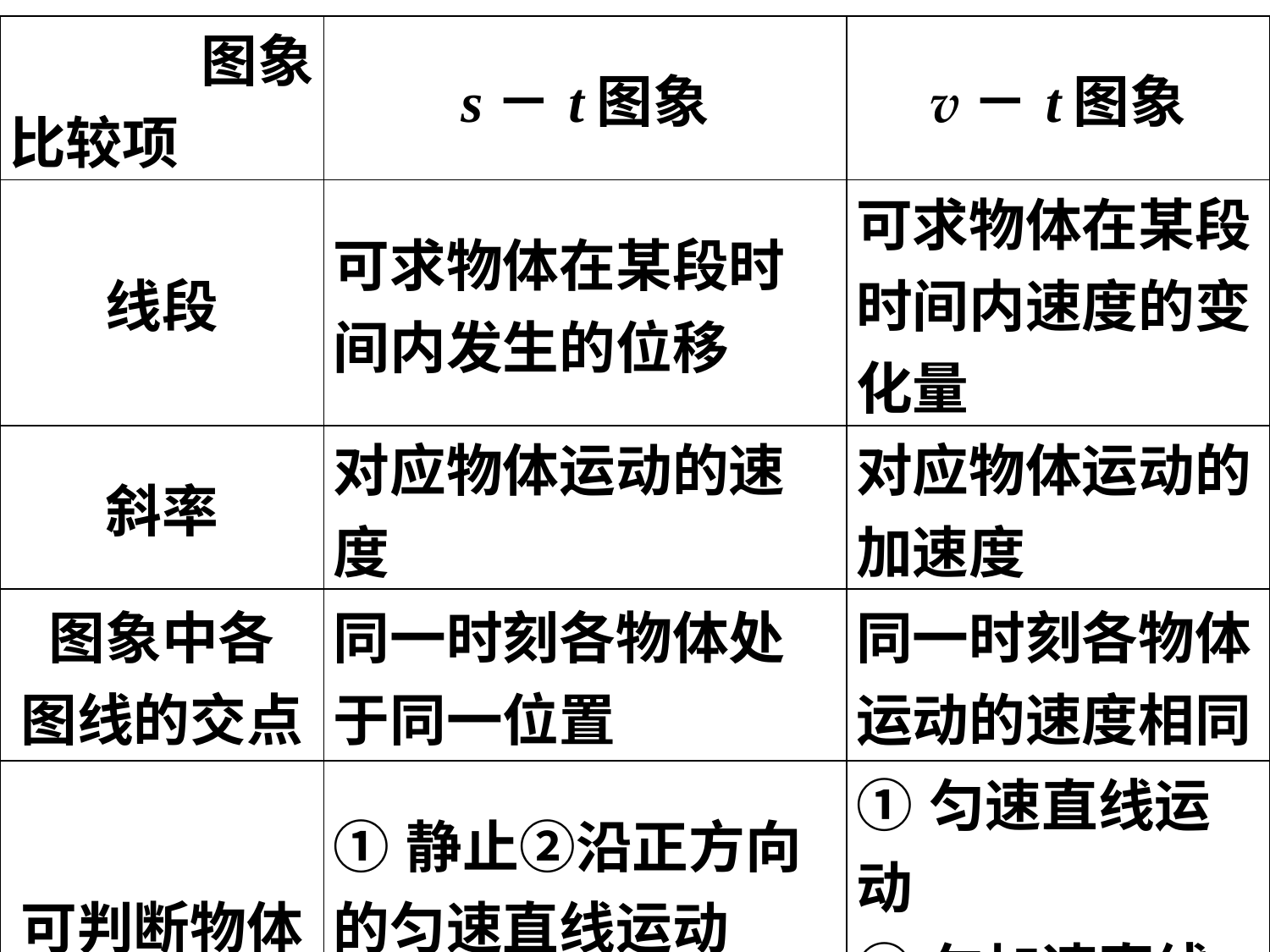

| 图象 比较项 | s－t图象 | v－t图象 |
| --- | --- | --- |
| 线段 | 可求物体在某段时间内发生的位移 | 可求物体在某段时间内速度的变化量 |
| 斜率 | 对应物体运动的速度 | 对应物体运动的加速度 |
| 图象中各 图线的交点 | 同一时刻各物体处于同一位置 | 同一时刻各物体运动的速度相同 |
| 可判断物体的运动性质 | ①静止②沿正方向的匀速直线运动 ③沿负方向的匀速直线运动 | ①匀速直线运动 ②匀加速直线运动③匀减速直线运动 |